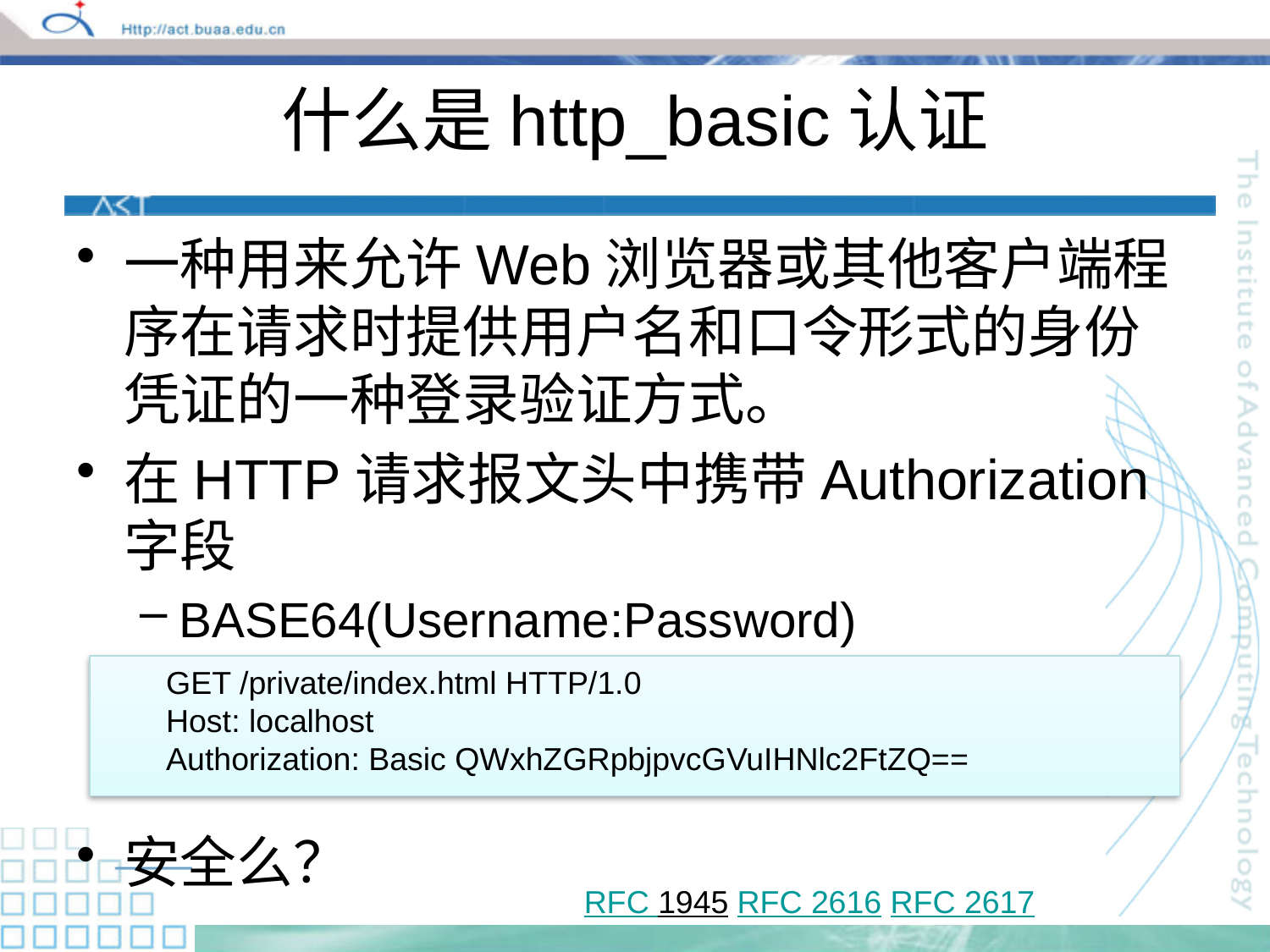

# 什么是http_basic认证
一种用来允许Web浏览器或其他客户端程序在请求时提供用户名和口令形式的身份凭证的一种登录验证方式。
在HTTP请求报文头中携带Authorization字段
BASE64(Username:Password)

安全么？
GET /private/index.html HTTP/1.0
Host: localhost
Authorization: Basic QWxhZGRpbjpvcGVuIHNlc2FtZQ==
RFC 1945 RFC 2616 RFC 2617